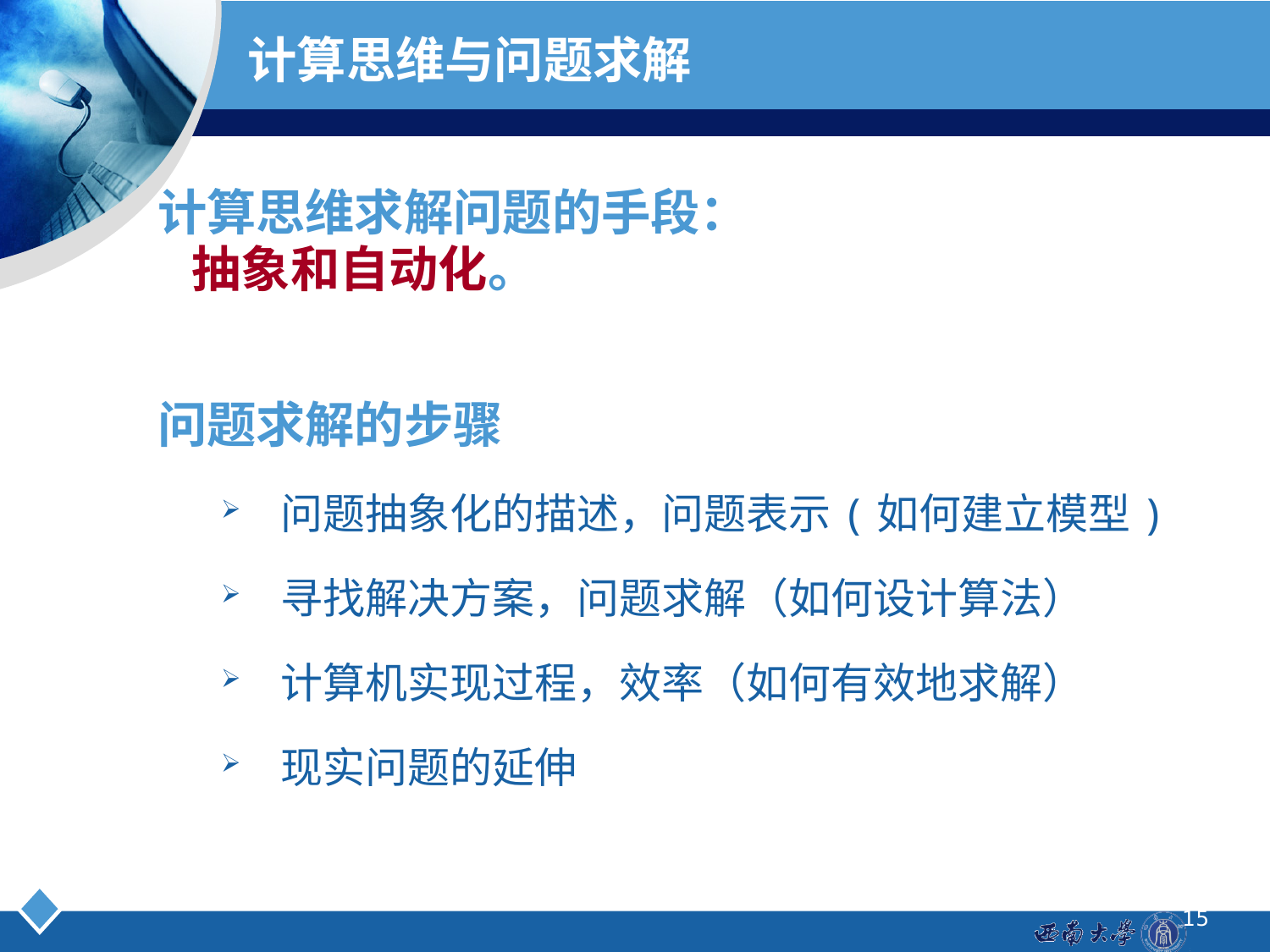

# 计算思维与问题求解
计算思维求解问题的手段：
  抽象和自动化。

问题求解的步骤
 问题抽象化的描述，问题表示(如何建立模型)
 寻找解决方案，问题求解（如何设计算法）
 计算机实现过程，效率（如何有效地求解）
 现实问题的延伸

15